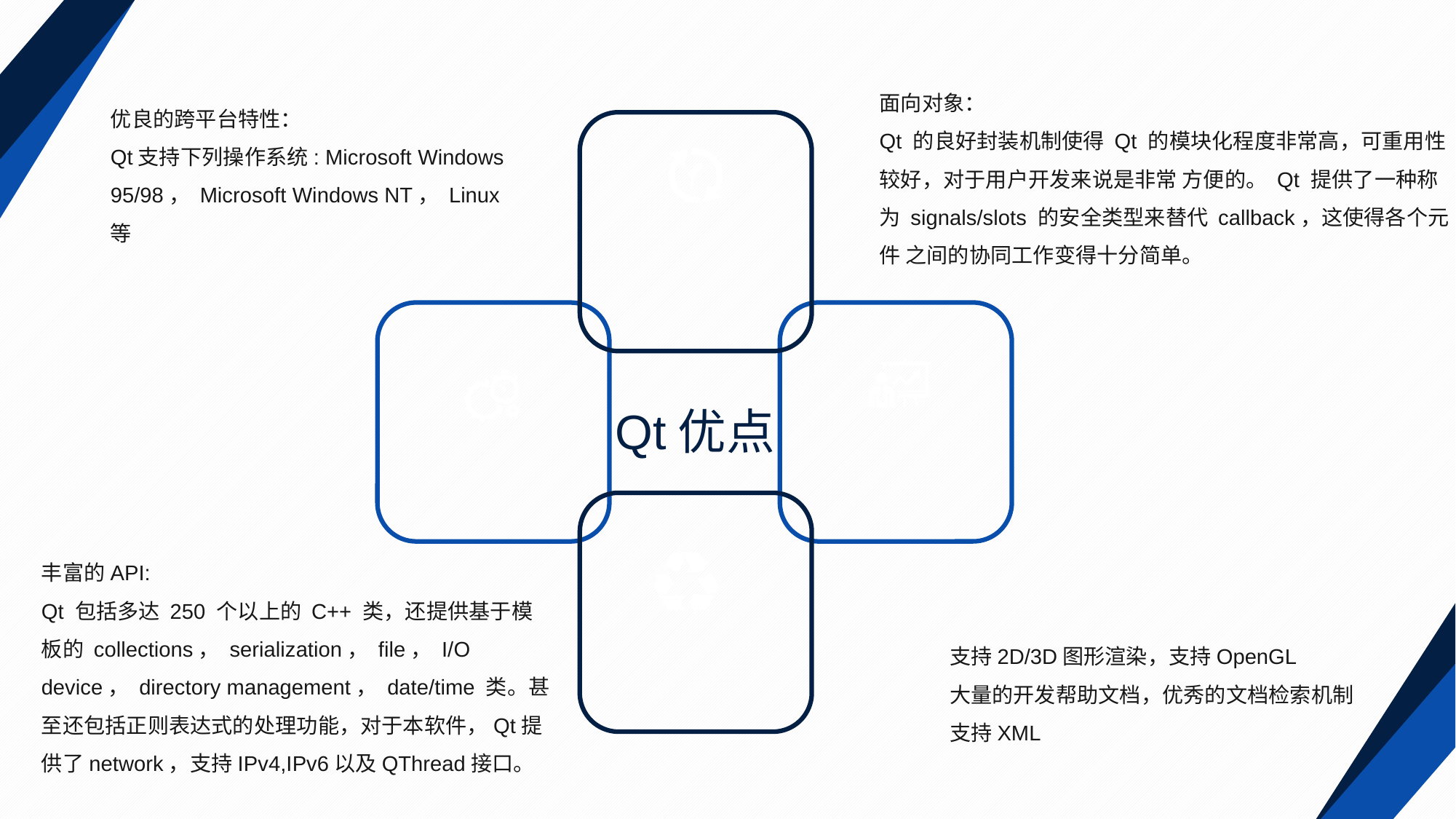

面向对象：
Qt 的良好封装机制使得 Qt 的模块化程度非常高，可重用性较好，对于用户开发来说是非常 方便的。 Qt 提供了一种称为 signals/slots 的安全类型来替代 callback，这使得各个元件 之间的协同工作变得十分简单。
优良的跨平台特性：
Qt支持下列操作系统: Microsoft Windows 95/98， Microsoft Windows NT， Linux等

Qt优点

丰富的API:
Qt 包括多达 250 个以上的 C++ 类，还提供基于模板的 collections， serialization， file， I/O device， directory management， date/time 类。甚至还包括正则表达式的处理功能，对于本软件，Qt提供了network，支持IPv4,IPv6以及QThread接口。

支持2D/3D图形渲染，支持OpenGL
大量的开发帮助文档，优秀的文档检索机制
支持XML